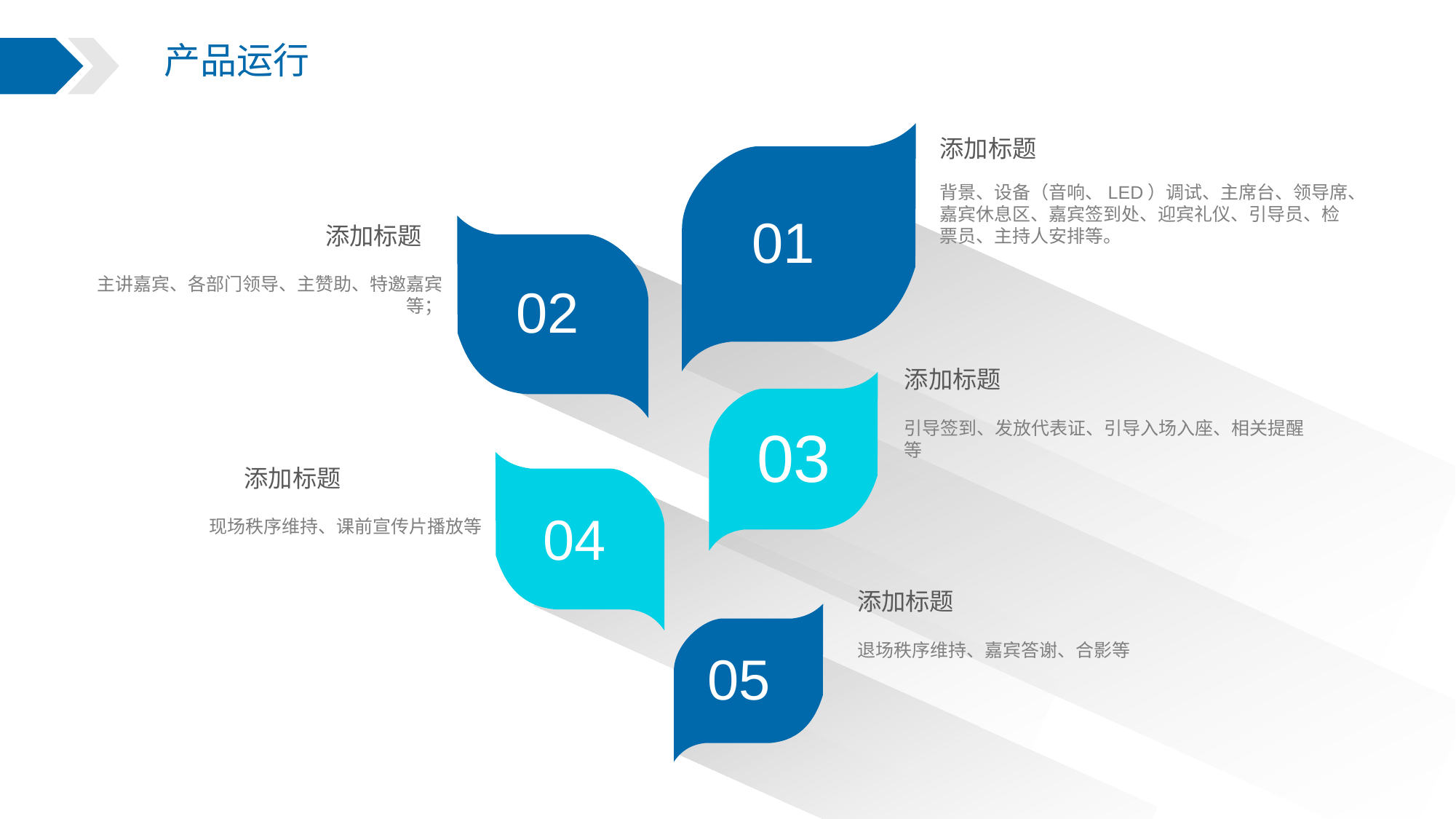

添加标题
背景、设备（音响、LED）调试、主席台、领导席、嘉宾休息区、嘉宾签到处、迎宾礼仪、引导员、检票员、主持人安排等。
01
添加标题

主讲嘉宾、各部门领导、主赞助、特邀嘉宾等；
02

添加标题

03
引导签到、发放代表证、引导入场入座、相关提醒等

添加标题
04
现场秩序维持、课前宣传片播放等

添加标题

退场秩序维持、嘉宾答谢、合影等
05